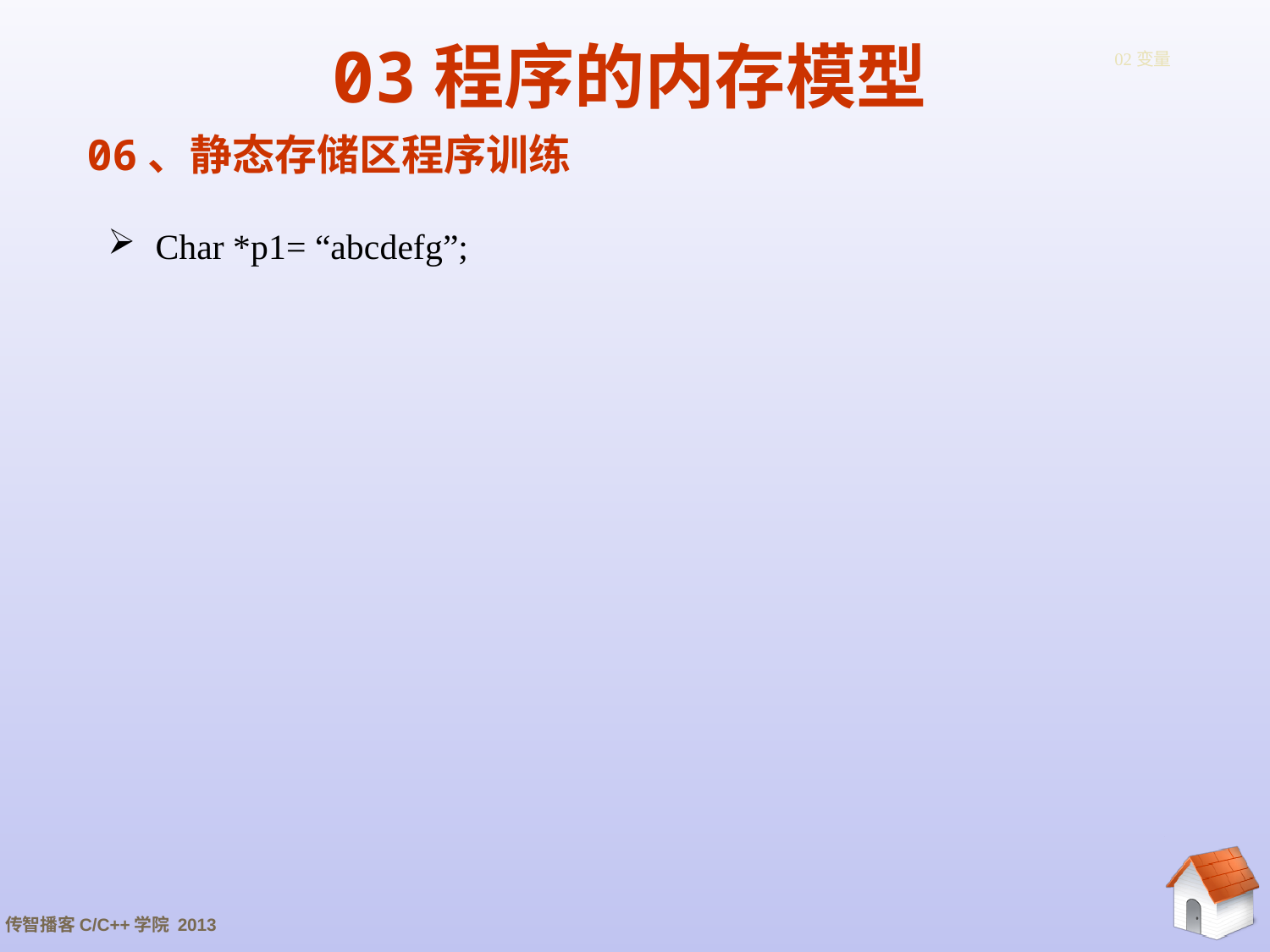

03程序的内存模型
# 02变量
06、静态存储区程序训练
Char *p1= “abcdefg”;